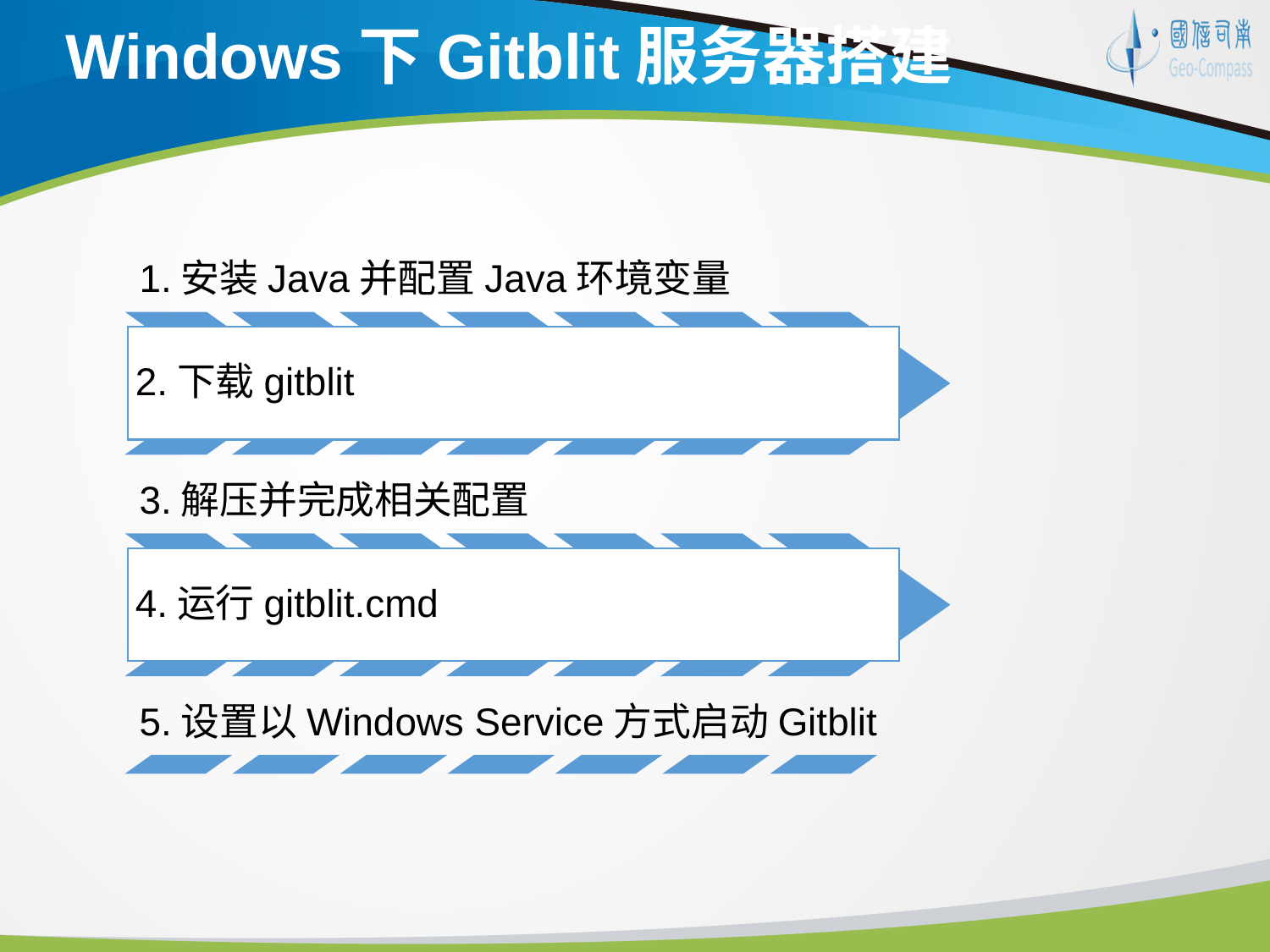

# Windows下Gitblit服务器搭建
1.安装Java并配置Java环境变量
2.下载gitblit
3.解压并完成相关配置
4.运行gitblit.cmd
5.设置以Windows Service方式启动Gitblit